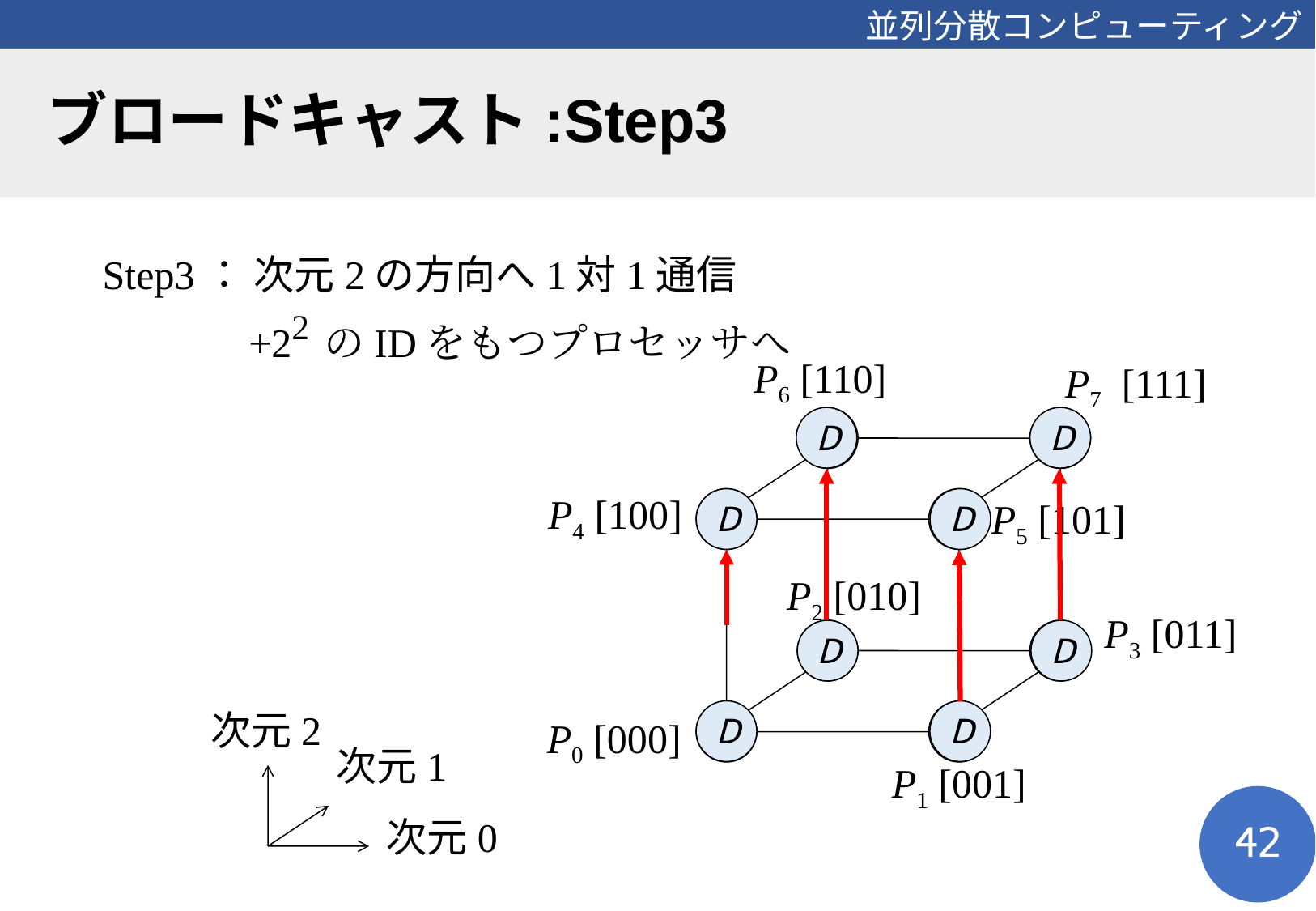

# ブロードキャスト:Step3
Step3： 次元2の方向へ1対1通信
		+22のIDをもつプロセッサへ
P6 [110]
P7  [111]

P4 [100]
P5 [101]

P2 [010]
P3 [011]

P0 [000]

P1 [001]

D
D

D
D

D

D
次元2
次元1

次元0

D
D
42